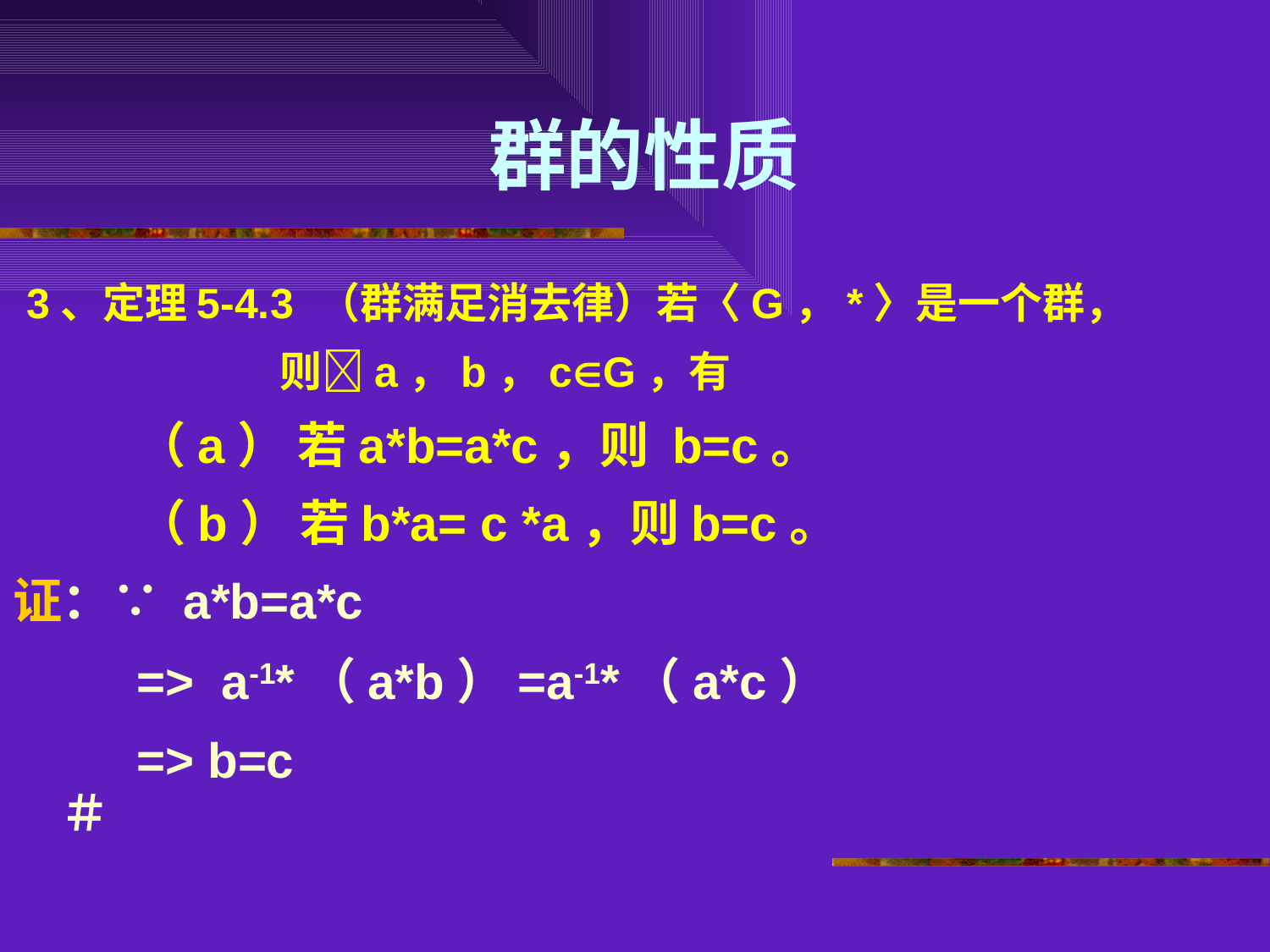

# 群的性质
 3、定理5-4.3 （群满足消去律）若〈G，*〉是一个群，
                           则∀a，b，c∈G，有
          （a） 若a*b=a*c，则 b=c。
          （b） 若b*a= c *a，则b=c。
证：∵ a*b=a*c
         =>  a-1*（a*b）=a-1*（a*c）
         => b=c                                                              ＃